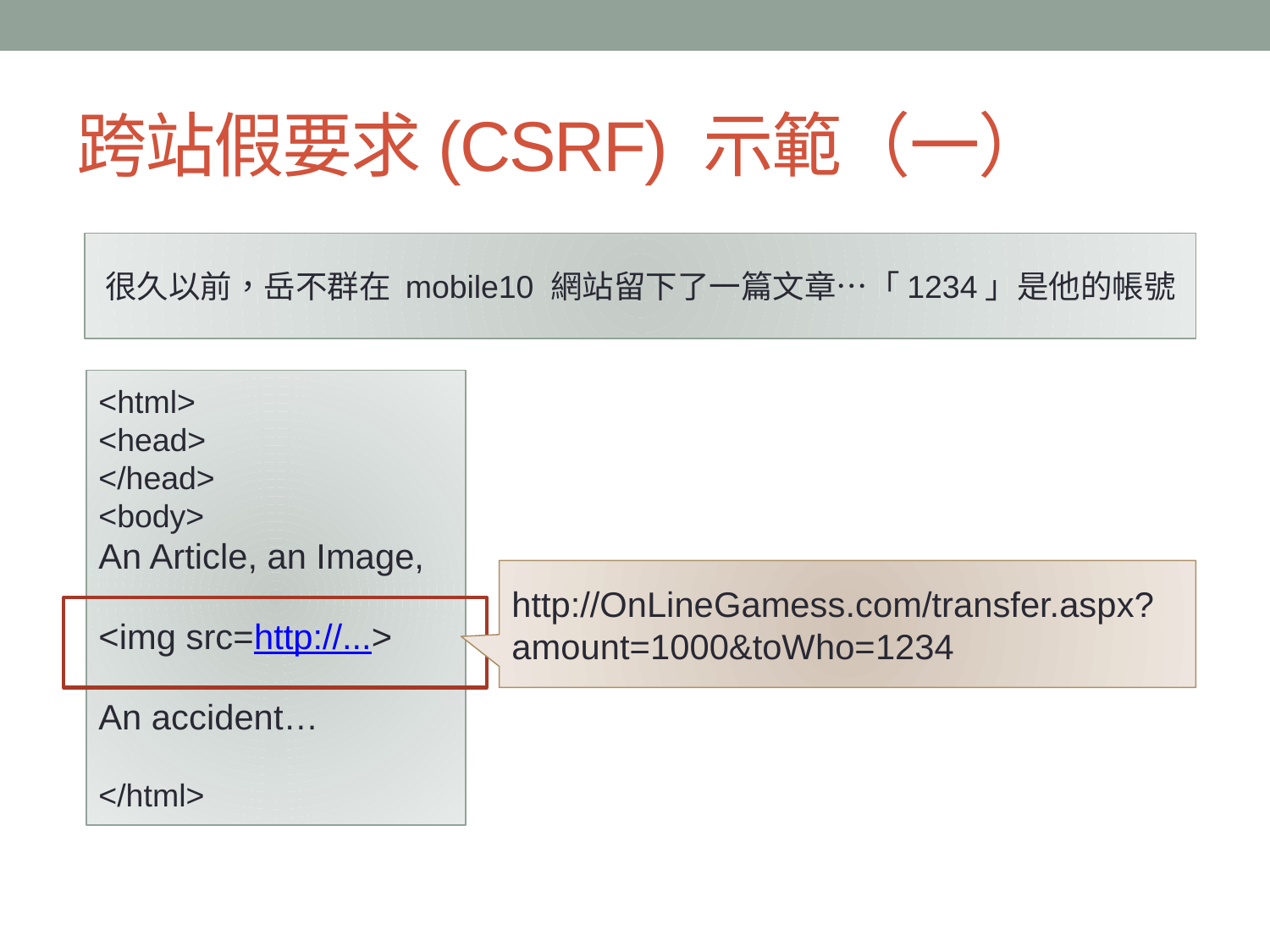

# 跨站假要求(CSRF) 示範（一）
很久以前，岳不群在 mobile10 網站留下了一篇文章…「1234」是他的帳號
<html>
<head>
</head>
<body>
An Article, an Image,

<img src=http://...>

An accident…

</html>
http://OnLineGamess.com/transfer.aspx?
amount=1000&toWho=1234